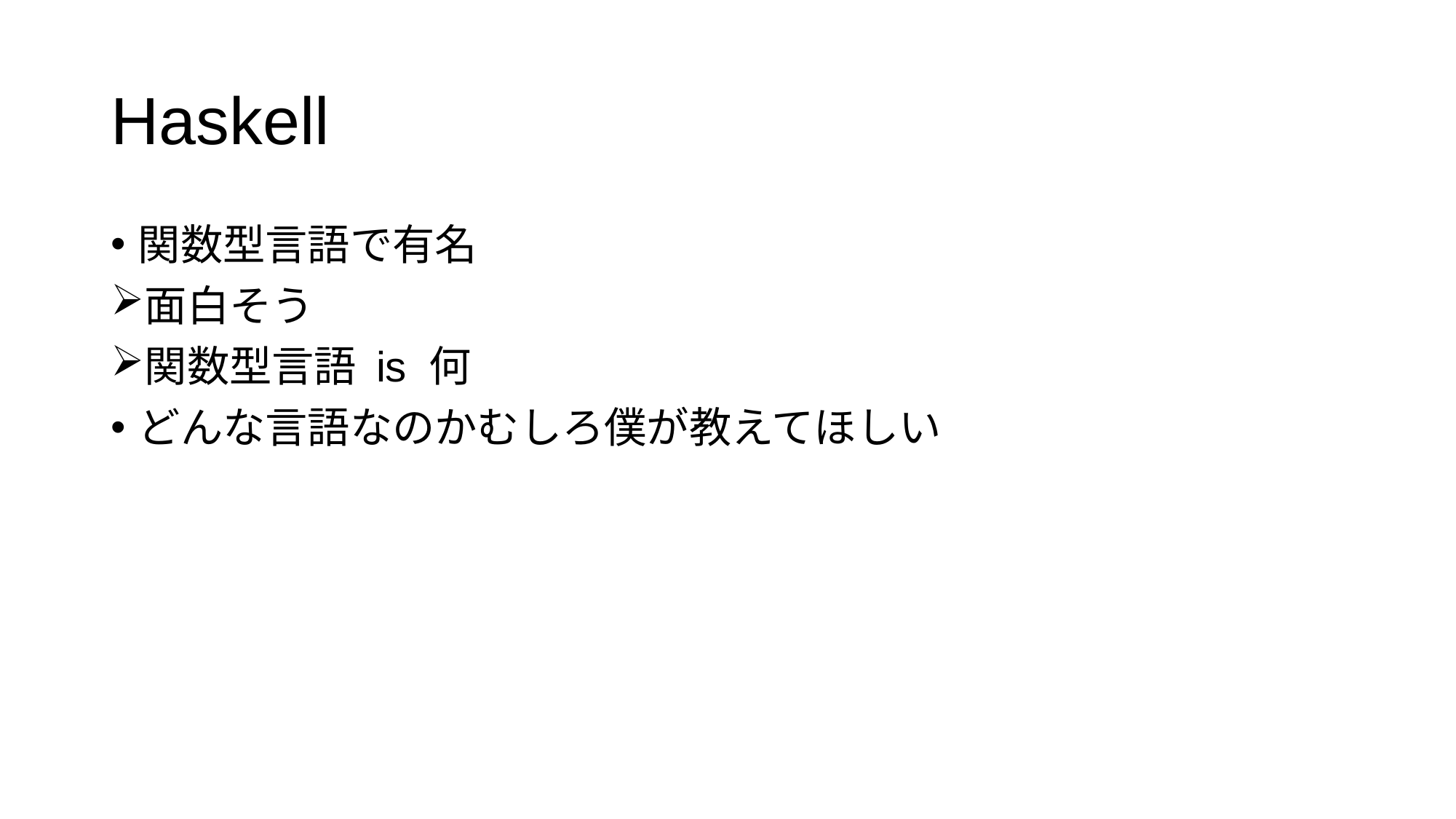

# Haskell
関数型言語で有名
面白そう
関数型言語 is 何
どんな言語なのかむしろ僕が教えてほしい